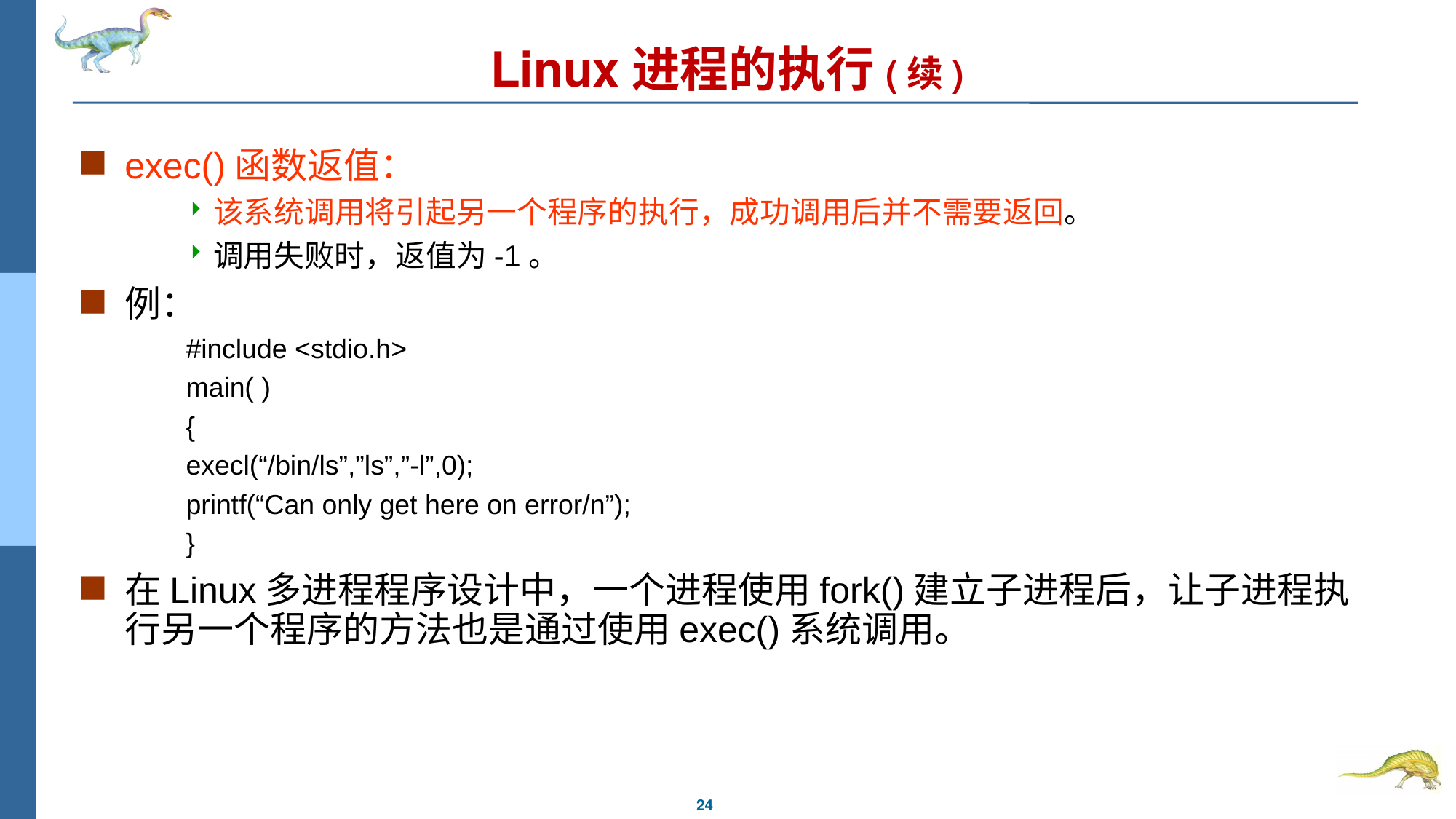

# Linux进程的执行(续)
exec()函数返值：
该系统调用将引起另一个程序的执行，成功调用后并不需要返回。
调用失败时，返值为-1。
例：
#include <stdio.h>
main( )
{
execl(“/bin/ls”,”ls”,”-l”,0);
printf(“Can only get here on error/n”);
}
在Linux多进程程序设计中，一个进程使用fork()建立子进程后，让子进程执行另一个程序的方法也是通过使用exec()系统调用。